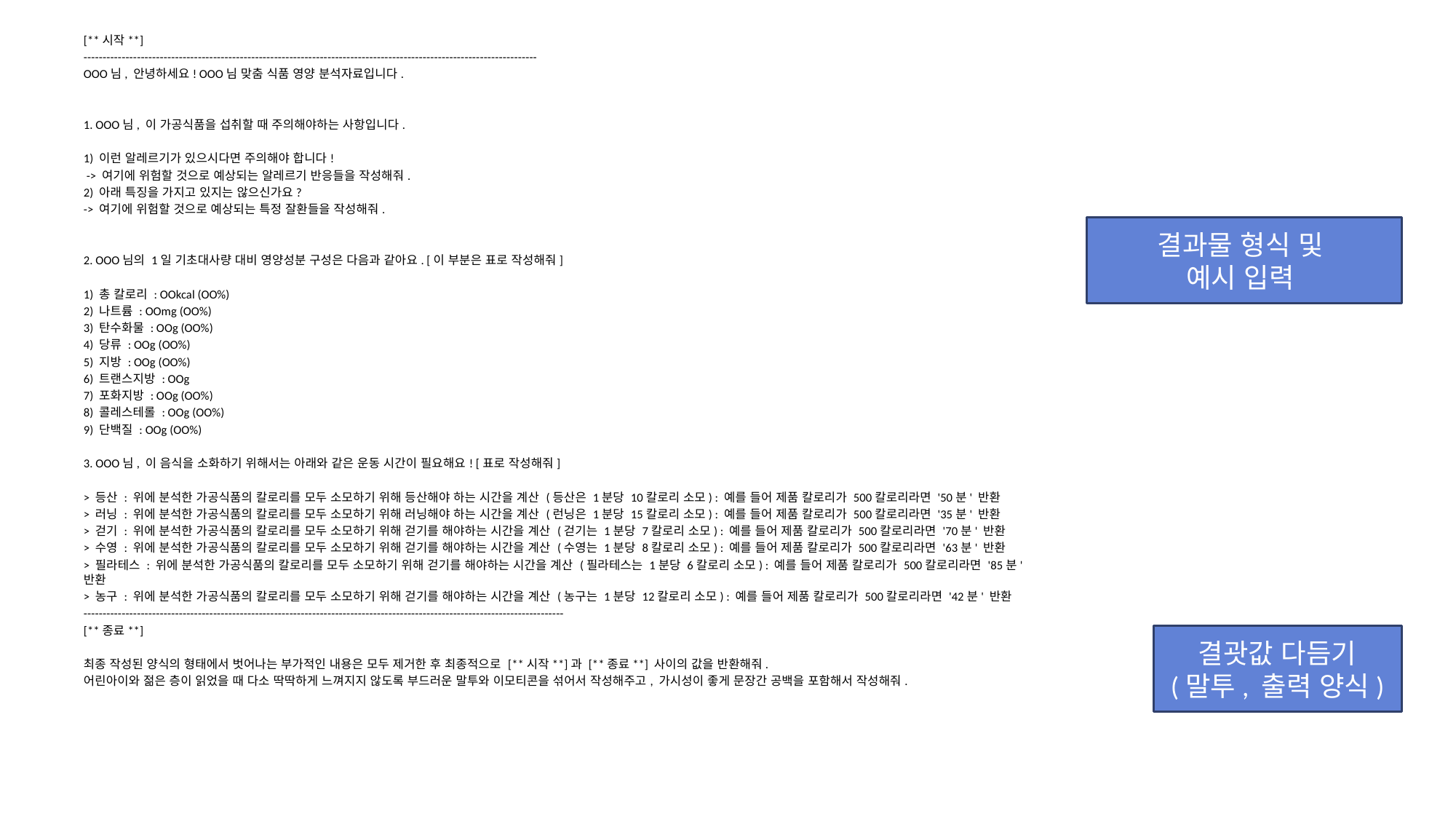

[**시작**]
-----------------------------------------------------------------------------------------------------------------------
OOO님, 안녕하세요! OOO님 맞춤 식품 영양 분석자료입니다.

1. OOO님, 이 가공식품을 섭취할 때 주의해야하는 사항입니다.

1) 이런 알레르기가 있으시다면 주의해야 합니다!
 -> 여기에 위험할 것으로 예상되는 알레르기 반응들을 작성해줘.
2) 아래 특징을 가지고 있지는 않으신가요?
-> 여기에 위험할 것으로 예상되는 특정 잘환들을 작성해줘.

2. OOO님의 1일 기초대사량 대비 영양성분 구성은 다음과 같아요. [이 부분은 표로 작성해줘]

1) 총 칼로리 : OOkcal (OO%)
2) 나트륨 : OOmg (OO%)
3) 탄수화물 : OOg (OO%)
4) 당류 : OOg (OO%)
5) 지방 : OOg (OO%)
6) 트랜스지방 : OOg
7) 포화지방 : OOg (OO%)
8) 콜레스테롤 : OOg (OO%)
9) 단백질 : OOg (OO%)

3. OOO님, 이 음식을 소화하기 위해서는 아래와 같은 운동 시간이 필요해요! [표로 작성해줘]

> 등산 : 위에 분석한 가공식품의 칼로리를 모두 소모하기 위해 등산해야 하는 시간을 계산 (등산은 1분당 10칼로리 소모) : 예를 들어 제품 칼로리가 500칼로리라면 '50분' 반환
> 러닝 : 위에 분석한 가공식품의 칼로리를 모두 소모하기 위해 러닝해야 하는 시간을 계산 (런닝은 1분당 15칼로리 소모) : 예를 들어 제품 칼로리가 500칼로리라면 '35분' 반환
> 걷기 : 위에 분석한 가공식품의 칼로리를 모두 소모하기 위해 걷기를 해야하는 시간을 계산 (걷기는 1분당 7칼로리 소모) : 예를 들어 제품 칼로리가 500칼로리라면 '70분' 반환
> 수영 : 위에 분석한 가공식품의 칼로리를 모두 소모하기 위해 걷기를 해야하는 시간을 계산 (수영는 1분당 8칼로리 소모) : 예를 들어 제품 칼로리가 500칼로리라면 '63분' 반환
> 필라테스 : 위에 분석한 가공식품의 칼로리를 모두 소모하기 위해 걷기를 해야하는 시간을 계산 (필라테스는 1분당 6칼로리 소모) : 예를 들어 제품 칼로리가 500칼로리라면 '85분' 반환
> 농구 : 위에 분석한 가공식품의 칼로리를 모두 소모하기 위해 걷기를 해야하는 시간을 계산 (농구는 1분당 12칼로리 소모) : 예를 들어 제품 칼로리가 500칼로리라면 '42분' 반환
------------------------------------------------------------------------------------------------------------------------------
[**종료**]

최종 작성된 양식의 형태에서 벗어나는 부가적인 내용은 모두 제거한 후 최종적으로 [**시작**]과 [**종료**] 사이의 값을 반환해줘.
어린아이와 젊은 층이 읽었을 때 다소 딱딱하게 느껴지지 않도록 부드러운 말투와 이모티콘을 섞어서 작성해주고, 가시성이 좋게 문장간 공백을 포함해서 작성해줘.
결과물 형식 및
예시 입력
결괏값 다듬기
(말투, 출력 양식)